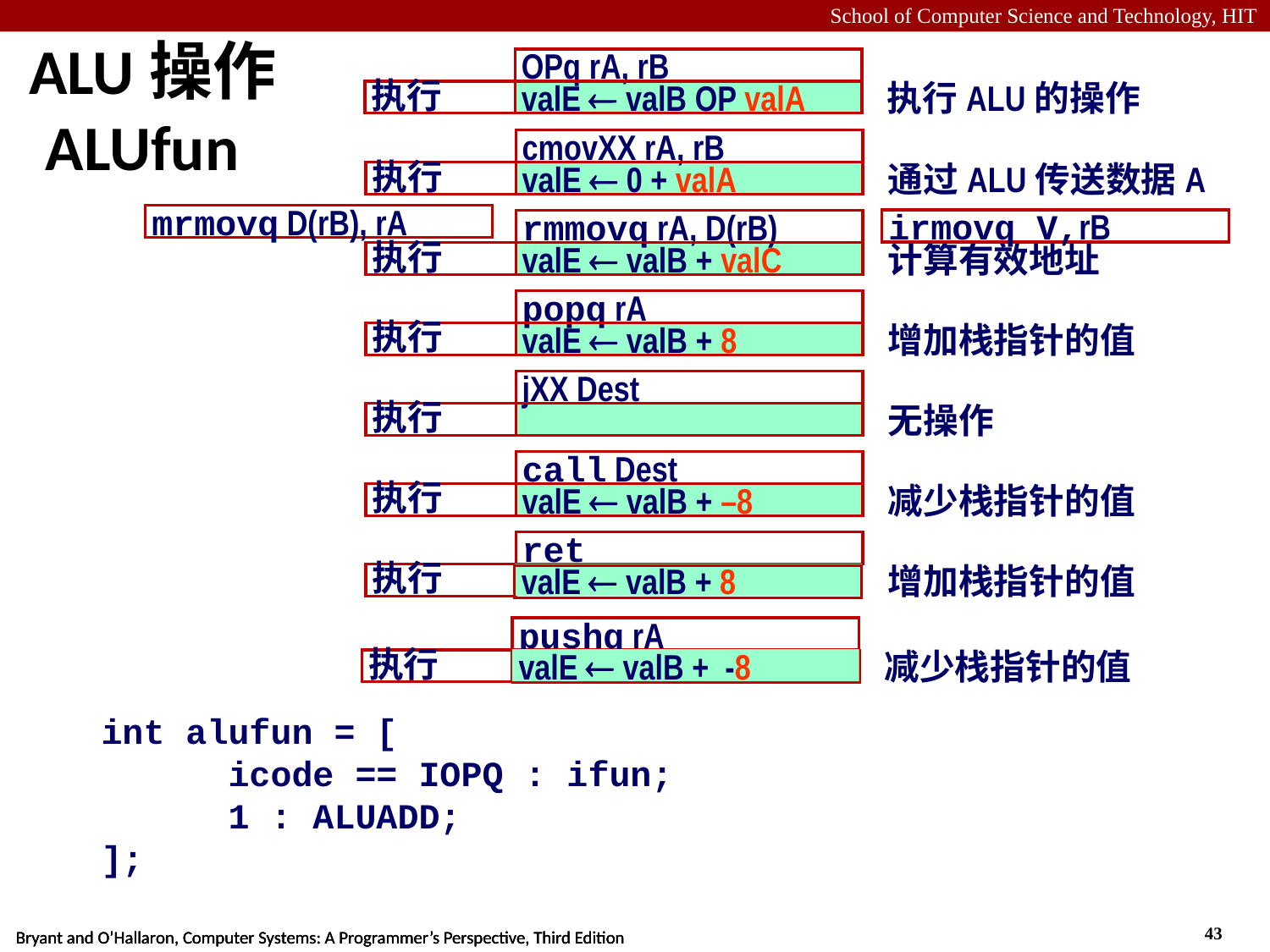

OPq rA, rB
执行
valE ← valB OP valA

执行ALU的操作
cmovXX rA, rB
执行
valE ← 0 + valA

通过ALU传送数据A
rmmovq rA, D(rB)
执行
valE ← valB + valC

计算有效地址
popq rA
执行
valE ← valB + 8

增加栈指针的值
jXX Dest
执行

无操作
call Dest
执行

valE ← valB + –8
减少栈指针的值
ret
valE ← valB + 8
执行
增加栈指针的值

# ALU操作 ALUfun
mrmovq D(rB), rA
irmovq V,rB
pushq rA
valE ← valB +  -8
执行
减少栈指针的值
int alufun = [
	icode == IOPQ : ifun;
	1 : ALUADD;
];